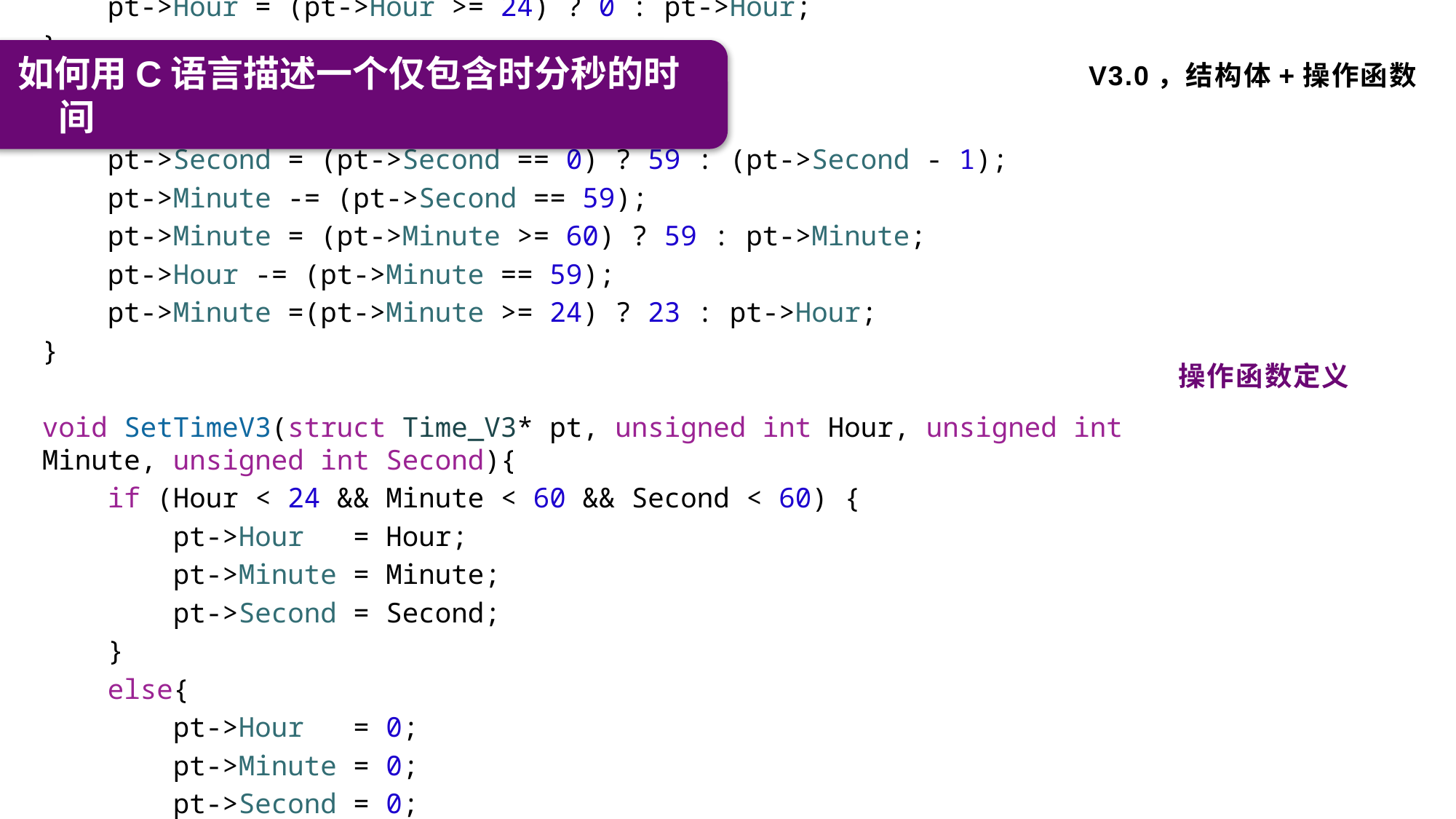

//  Time_V3.cpp

#include "Time_V3.hpp"

void IncreaseSec(struct Time_V3* pt){
    pt->Second = (pt->Second == 59) ? 0 : (pt->Second + 1);
    pt->Minute += (pt->Second == 0);
    pt->Minute = (pt->Minute >= 60) ? 0 : pt->Minute;
    pt->Hour += (pt->Minute == 0);
    pt->Hour = (pt->Hour >= 24) ? 0 : pt->Hour;
}

void DecreaseSec(struct Time_V3* pt){
    pt->Second = (pt->Second == 0) ? 59 : (pt->Second - 1);
    pt->Minute -= (pt->Second == 59);
    pt->Minute = (pt->Minute >= 60) ? 59 : pt->Minute;
    pt->Hour -= (pt->Minute == 59);
    pt->Minute =(pt->Minute >= 24) ? 23 : pt->Hour;
}

void SetTimeV3(struct Time_V3* pt, unsigned int Hour, unsigned int Minute, unsigned int Second){
    if (Hour < 24 && Minute < 60 && Second < 60) {
        pt->Hour   = Hour;
        pt->Minute = Minute;
        pt->Second = Second;
    }
    else{
        pt->Hour   = 0;
        pt->Minute = 0;
        pt->Second = 0;
    }
}

如何用C语言描述一个仅包含时分秒的时间
V3.0，结构体+操作函数
操作函数定义
13